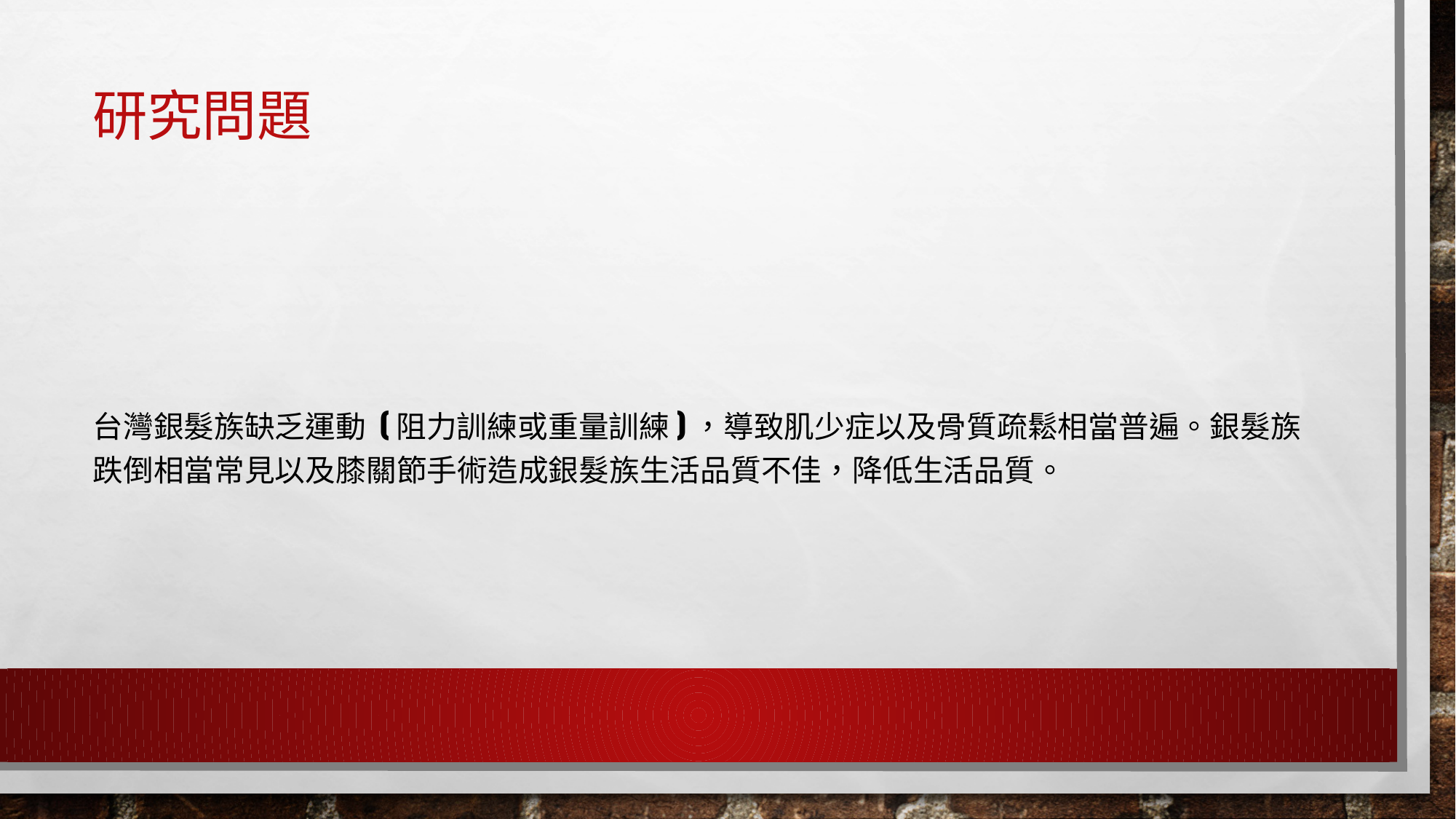

# 研究問題
台灣銀髮族缺乏運動 (阻力訓練或重量訓練)，導致肌少症以及骨質疏鬆相當普遍。銀髮族跌倒相當常見以及膝關節手術造成銀髮族生活品質不佳，降低生活品質。